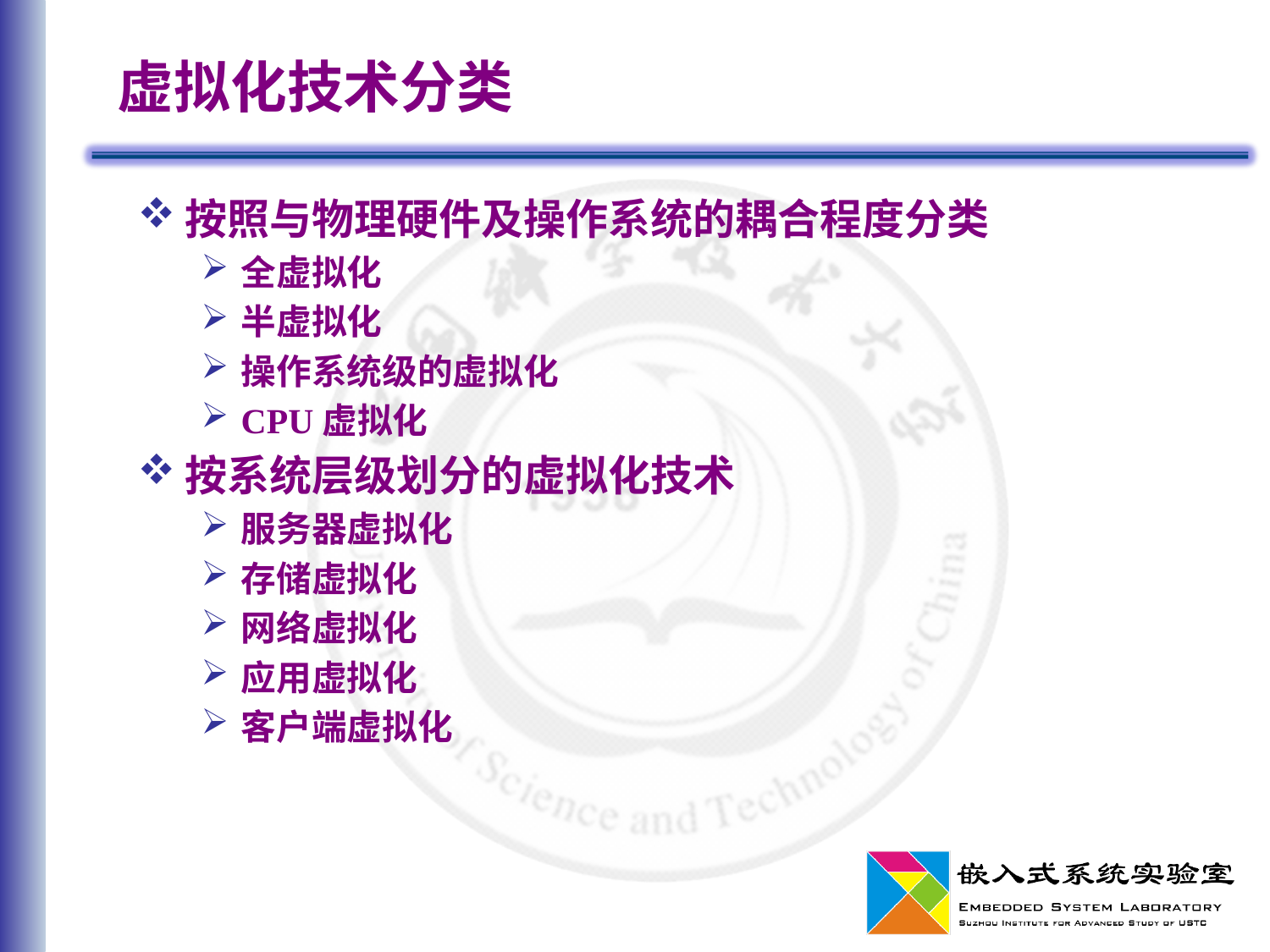

# 虚拟化技术分类
按照与物理硬件及操作系统的耦合程度分类
全虚拟化
半虚拟化
操作系统级的虚拟化
CPU虚拟化
按系统层级划分的虚拟化技术
服务器虚拟化
存储虚拟化
网络虚拟化
应用虚拟化
客户端虚拟化